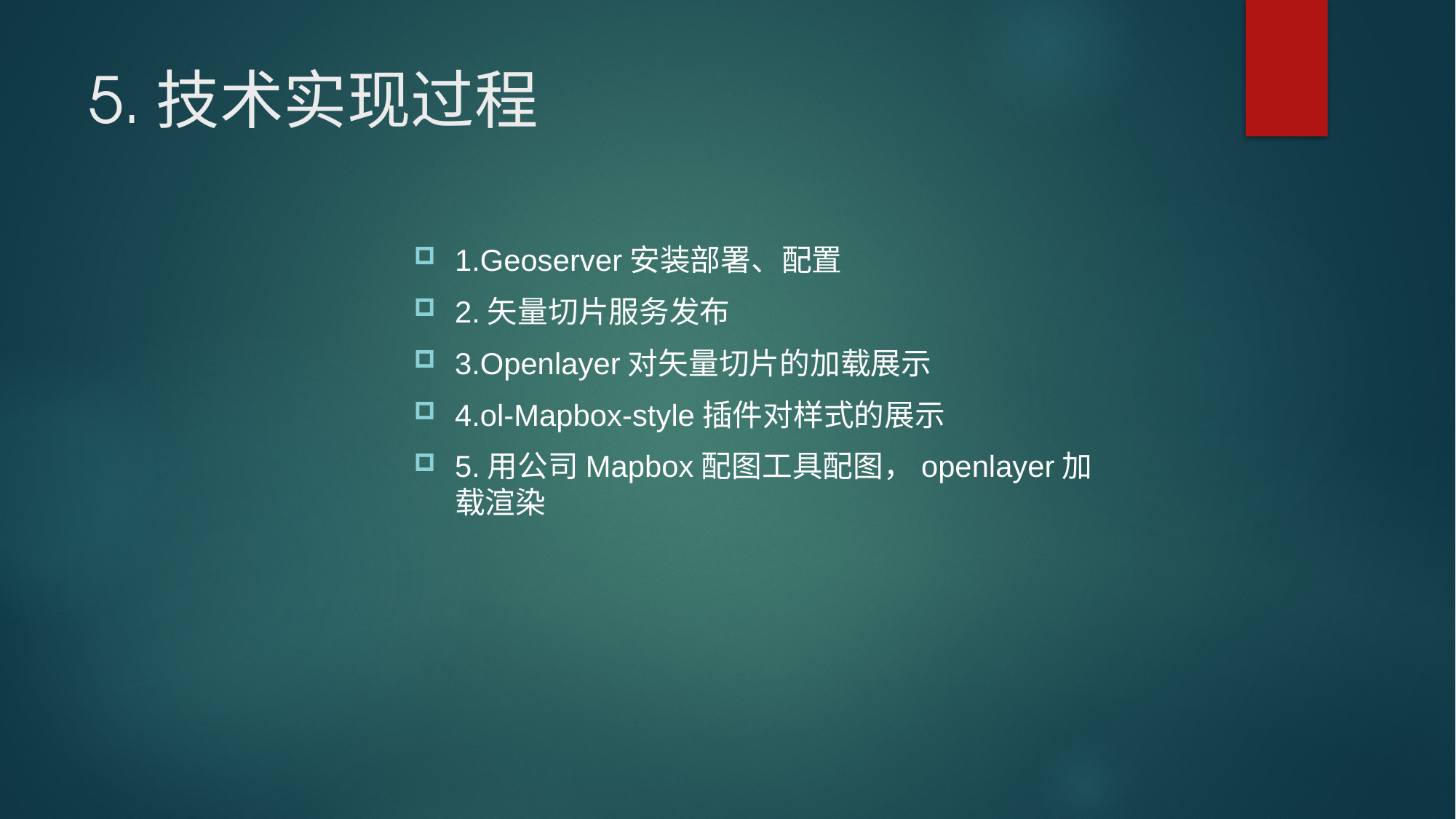

# 5.技术实现过程
1.Geoserver安装部署、配置
2.矢量切片服务发布
3.Openlayer对矢量切片的加载展示
4.ol-Mapbox-style插件对样式的展示
5.用公司Mapbox配图工具配图，openlayer加载渲染